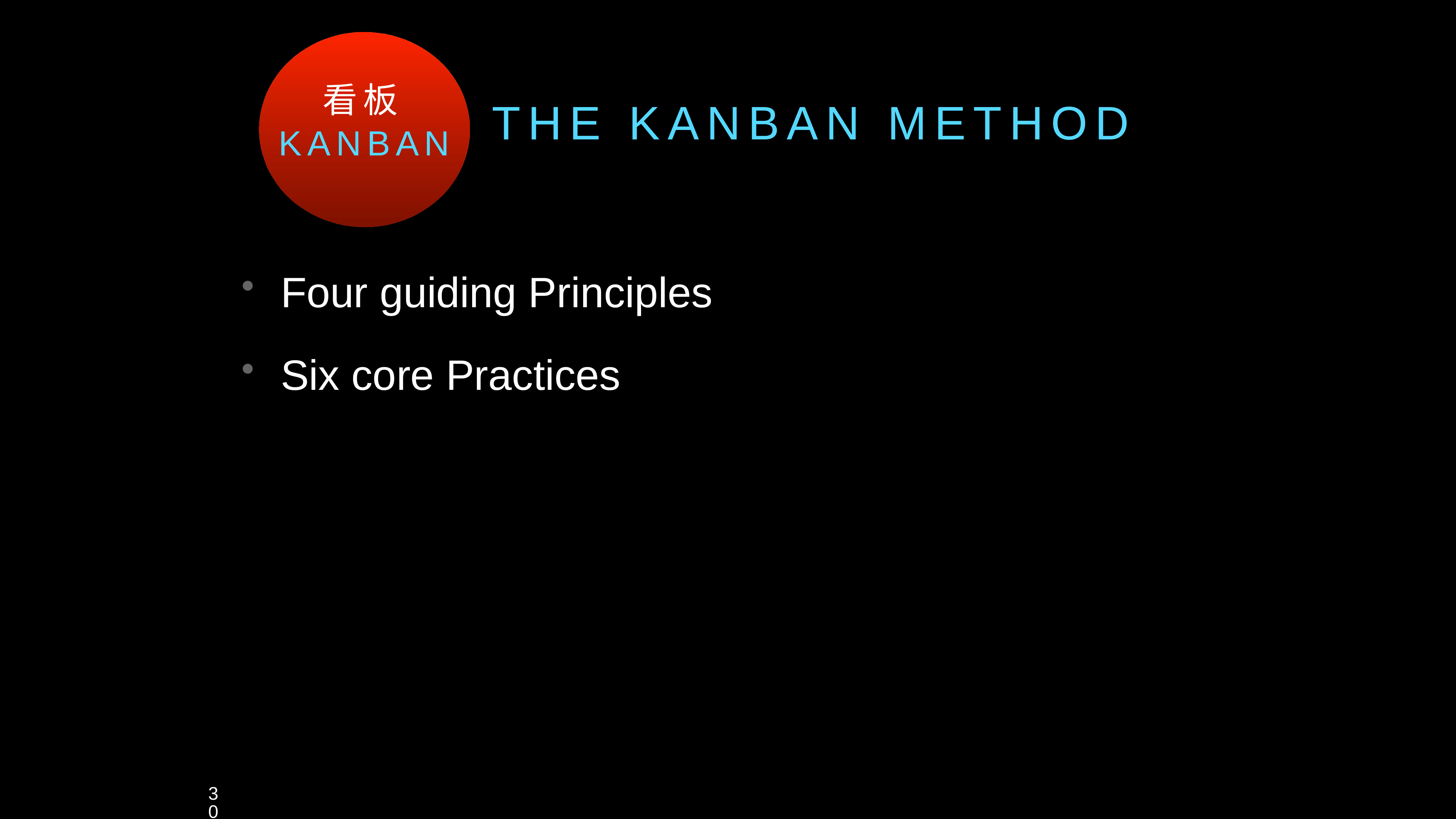

看板
KanBAn
# THE KANBAN METHOD
Four guiding Principles
Six core Practices
30